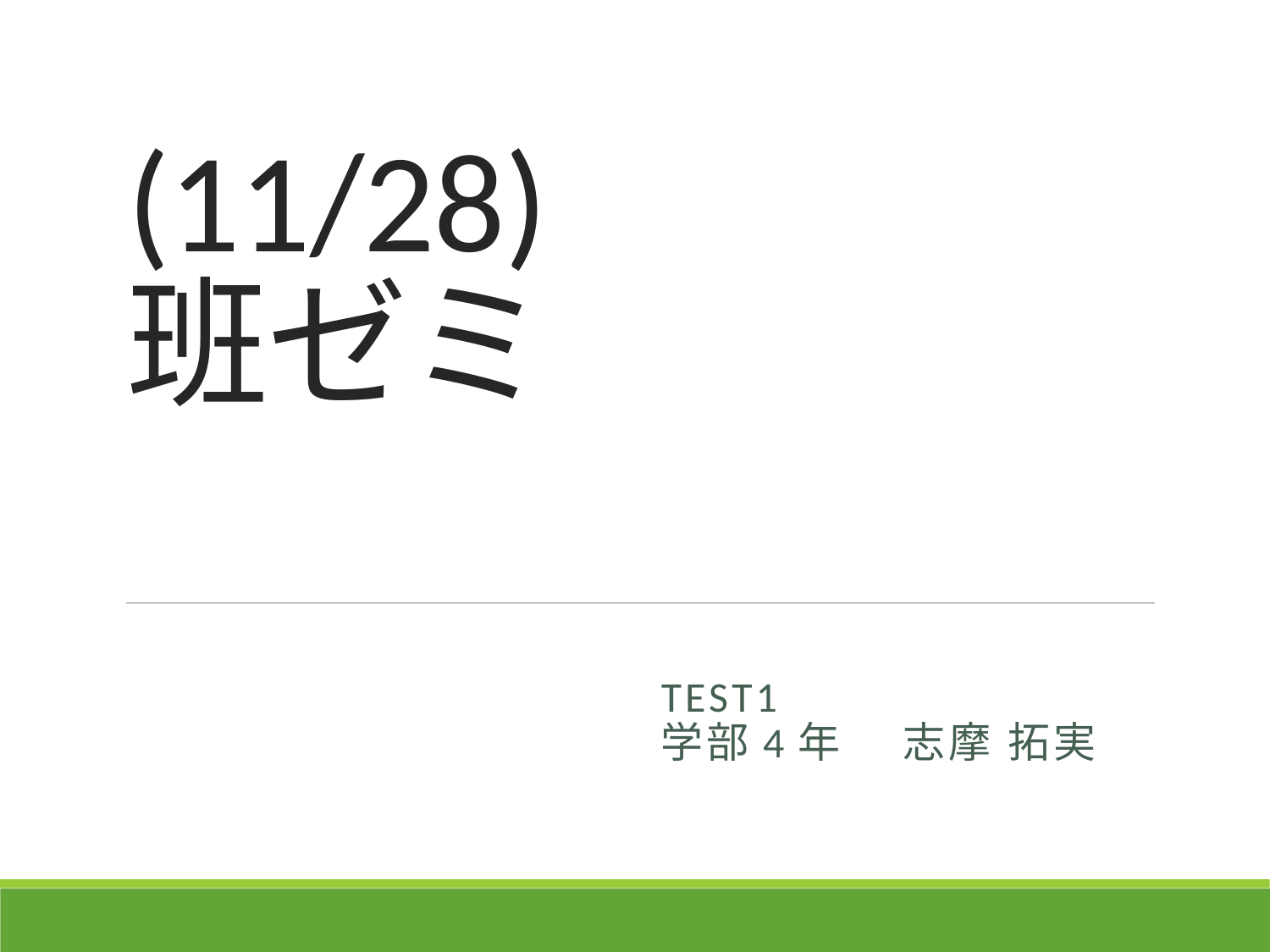

# (11/28) 班ゼミ
Test1
学部4年 　志摩 拓実